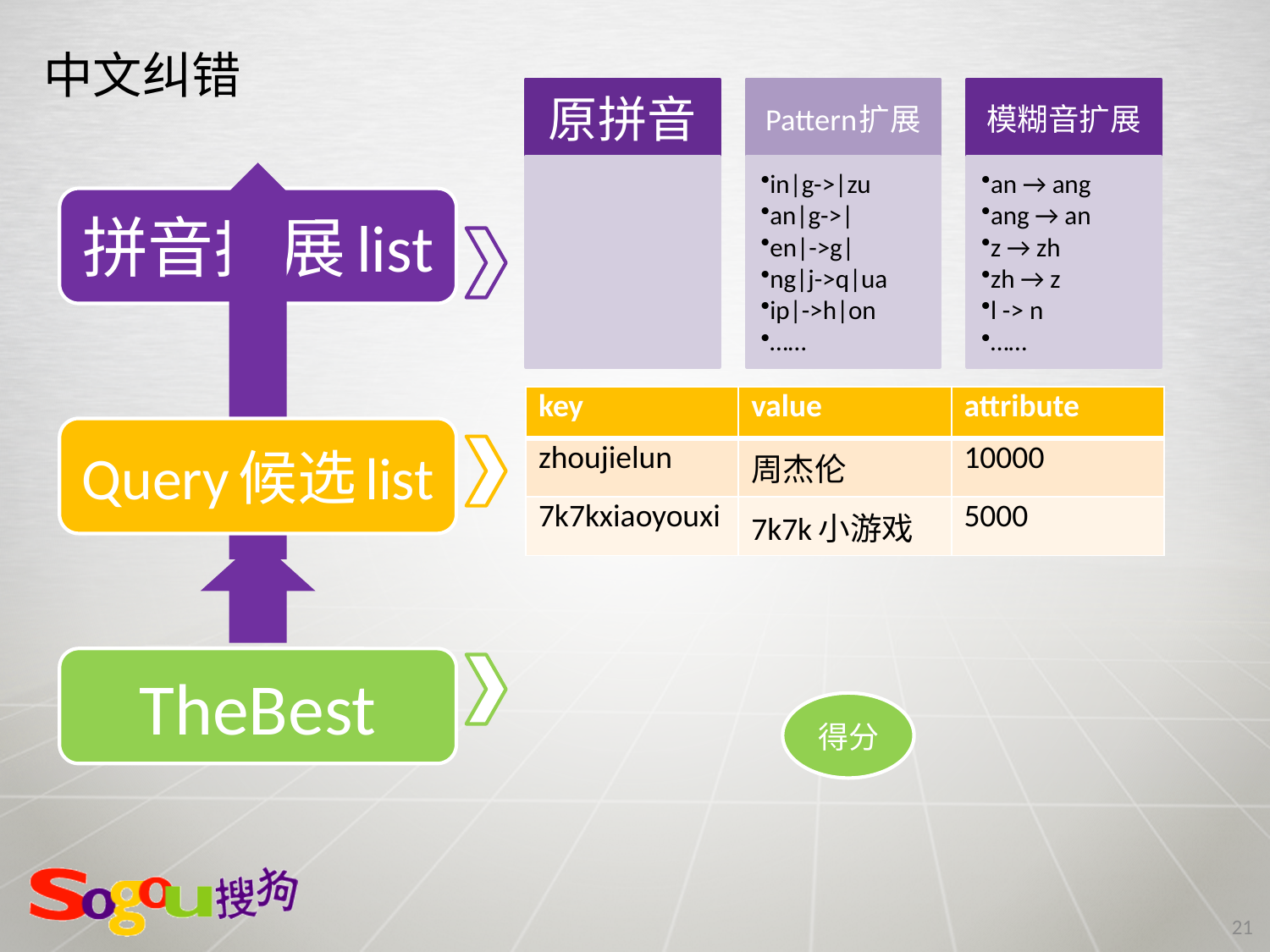

# 中文纠错
原拼音
Pattern扩展
in|g->|zu
模糊音扩展
an → ang
ang → an
an|g->|
en|->g|
ng|j->q|ua
ip|->h|on
……
z → zh
zh → z
l -> n
……
拼音扩展list
Query候选list
TheBest

| key | value | attribute |
| --- | --- | --- |
| zhoujielun | 周杰伦 | 10000 |
| 7k7kxiaoyouxi | 7k7k小游戏 | 5000 |

得分

21